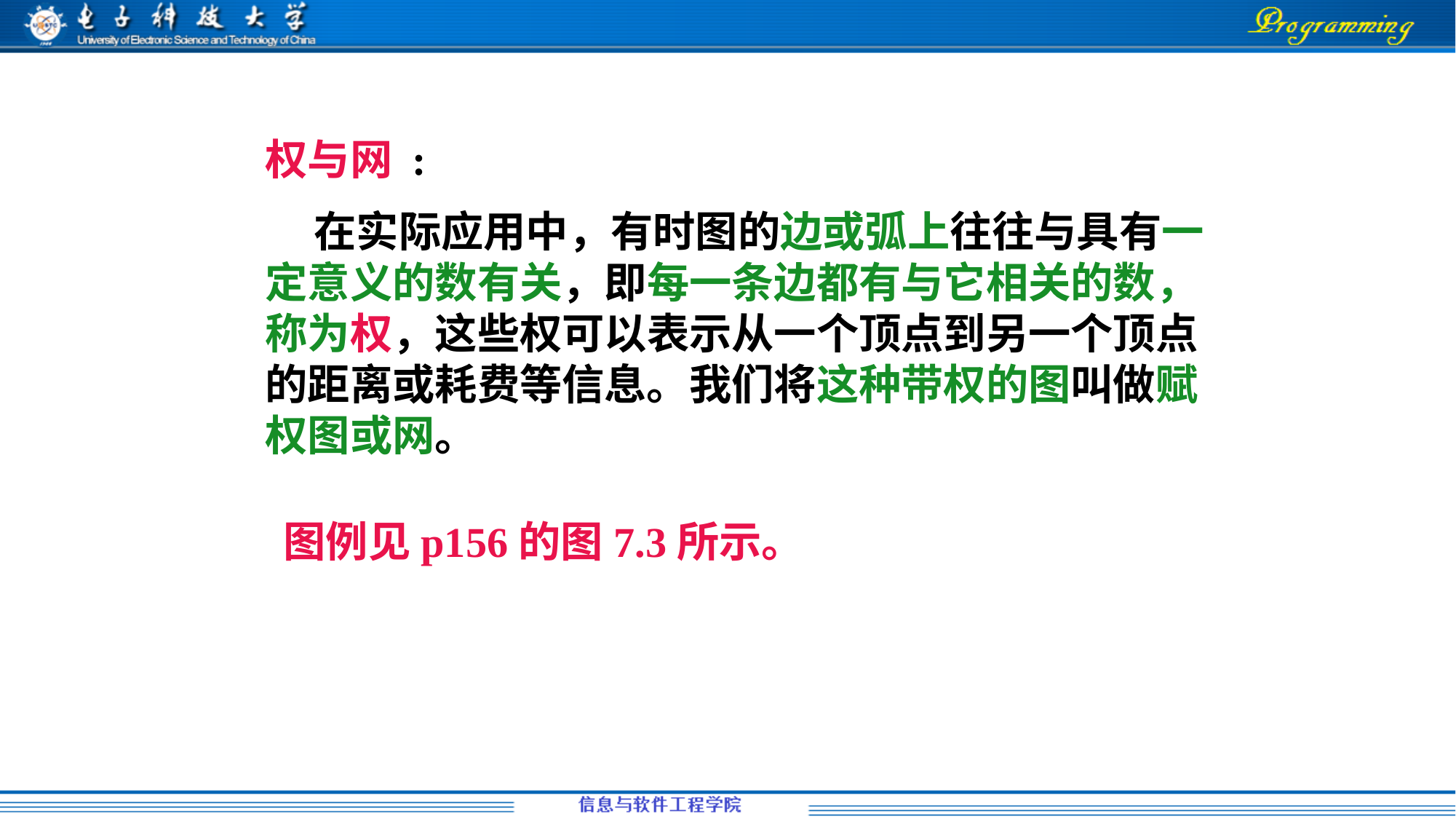

权与网 :
    在实际应用中，有时图的边或弧上往往与具有一定意义的数有关，即每一条边都有与它相关的数，称为权，这些权可以表示从一个顶点到另一个顶点的距离或耗费等信息。我们将这种带权的图叫做赋权图或网。
图例见p156的图7.3所示。